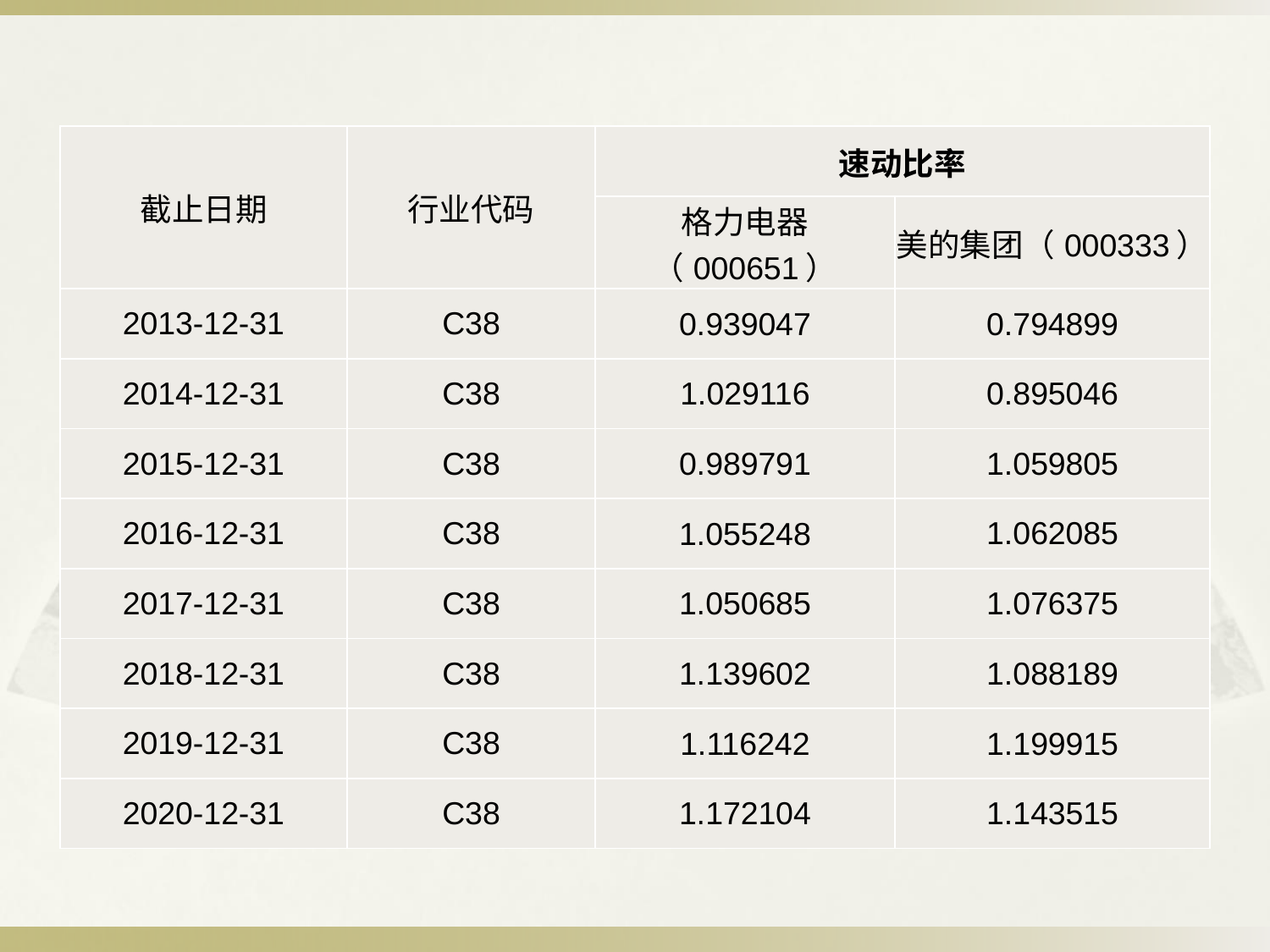

| 截止日期 | 行业代码 | 速动比率 |  |
| --- | --- | --- | --- |
| 截止日期 | 行业代码 | 格力电器（000651） | 美的集团（000333） |
| 2013-12-31 | C38 | 0.939047 | 0.794899 |
| 2014-12-31 | C38 | 1.029116 | 0.895046 |
| 2015-12-31 | C38 | 0.989791 | 1.059805 |
| 2016-12-31 | C38 | 1.055248 | 1.062085 |
| 2017-12-31 | C38 | 1.050685 | 1.076375 |
| 2018-12-31 | C38 | 1.139602 | 1.088189 |
| 2019-12-31 | C38 | 1.116242 | 1.199915 |
| 2020-12-31 | C38 | 1.172104 | 1.143515 |